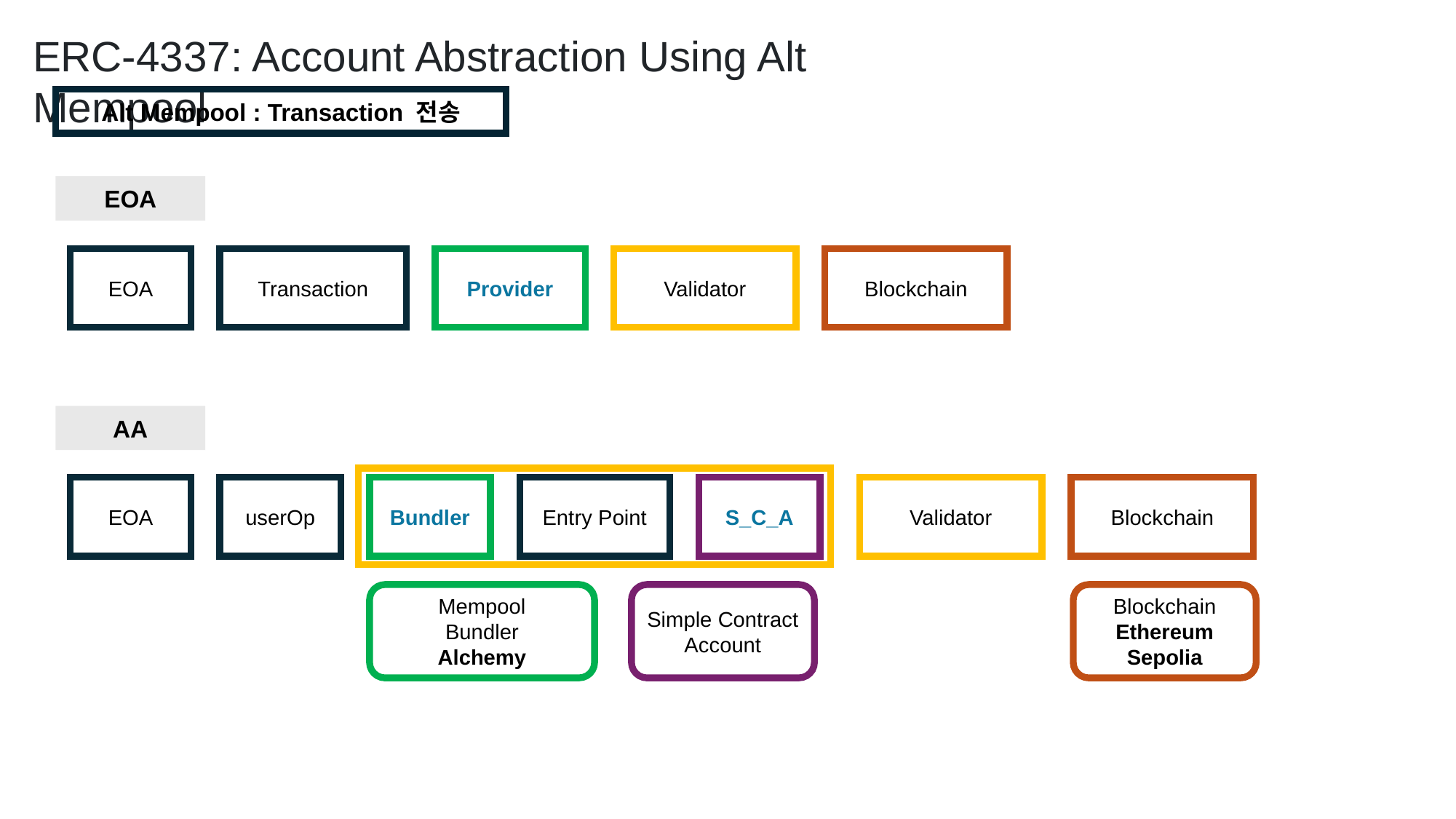

ERC-4337: Account Abstraction Using Alt Mempool
Alt Mempool : Transaction 전송
EOA
Validator
Blockchain
EOA
Transaction
Provider
AA

EOA
userOp
Bundler
Entry Point
S_C_A
Validator
Blockchain
Mempool
Bundler
Alchemy
Simple Contract Account
Blockchain
Ethereum
Sepolia